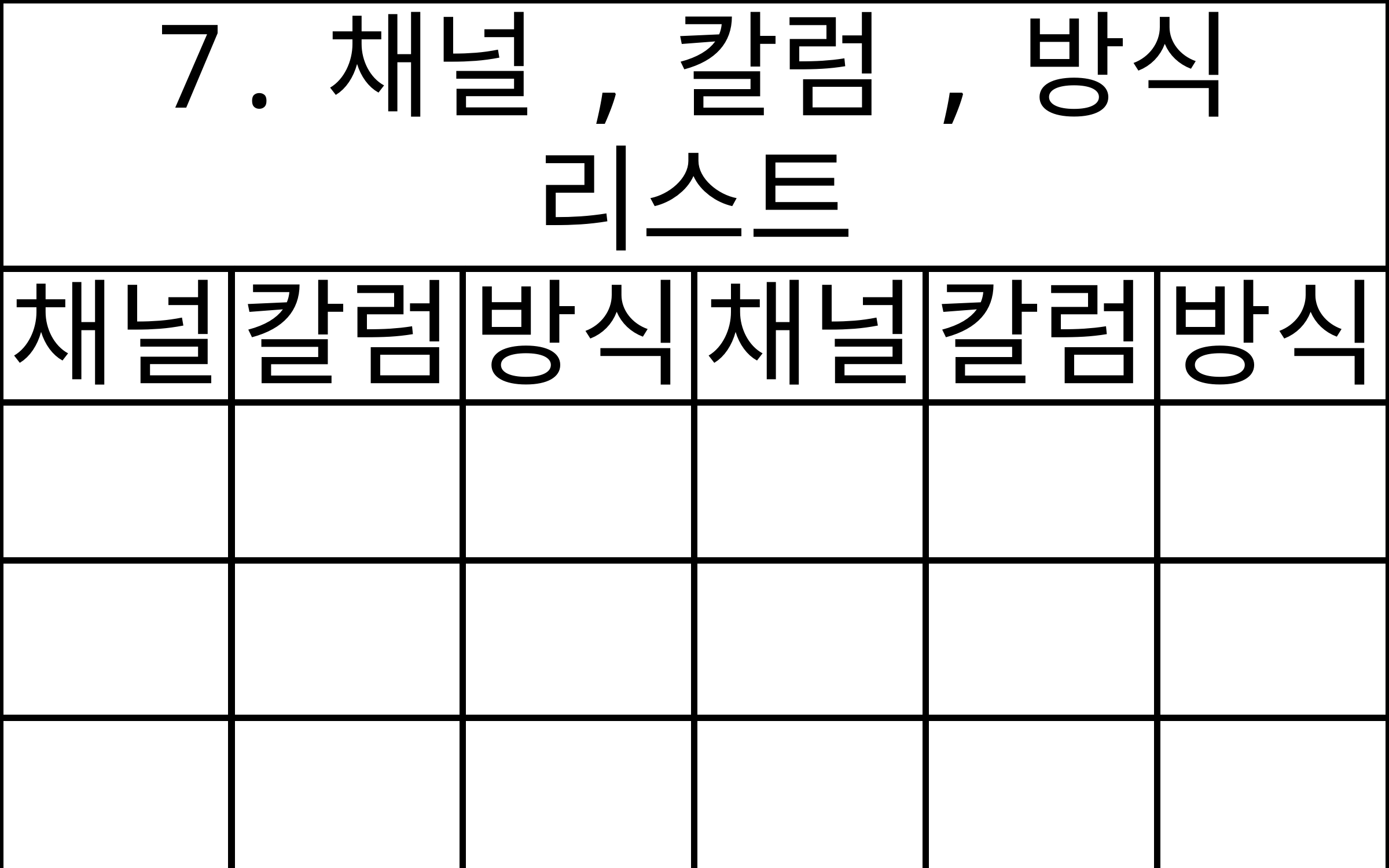

| 7.채널,칼럼,방식 리스트 |  |  |  |  |  |
| --- | --- | --- | --- | --- | --- |
| 채널 | 칼럼 | 방식 | 채널 | 칼럼 | 방식 |
|  |  |  |  |  |  |
|  |  |  |  |  |  |
|  |  |  |  |  |  |
|  |  |  |  |  |  |
| [1]이전 [2]다음 |  |  |  |  |  |